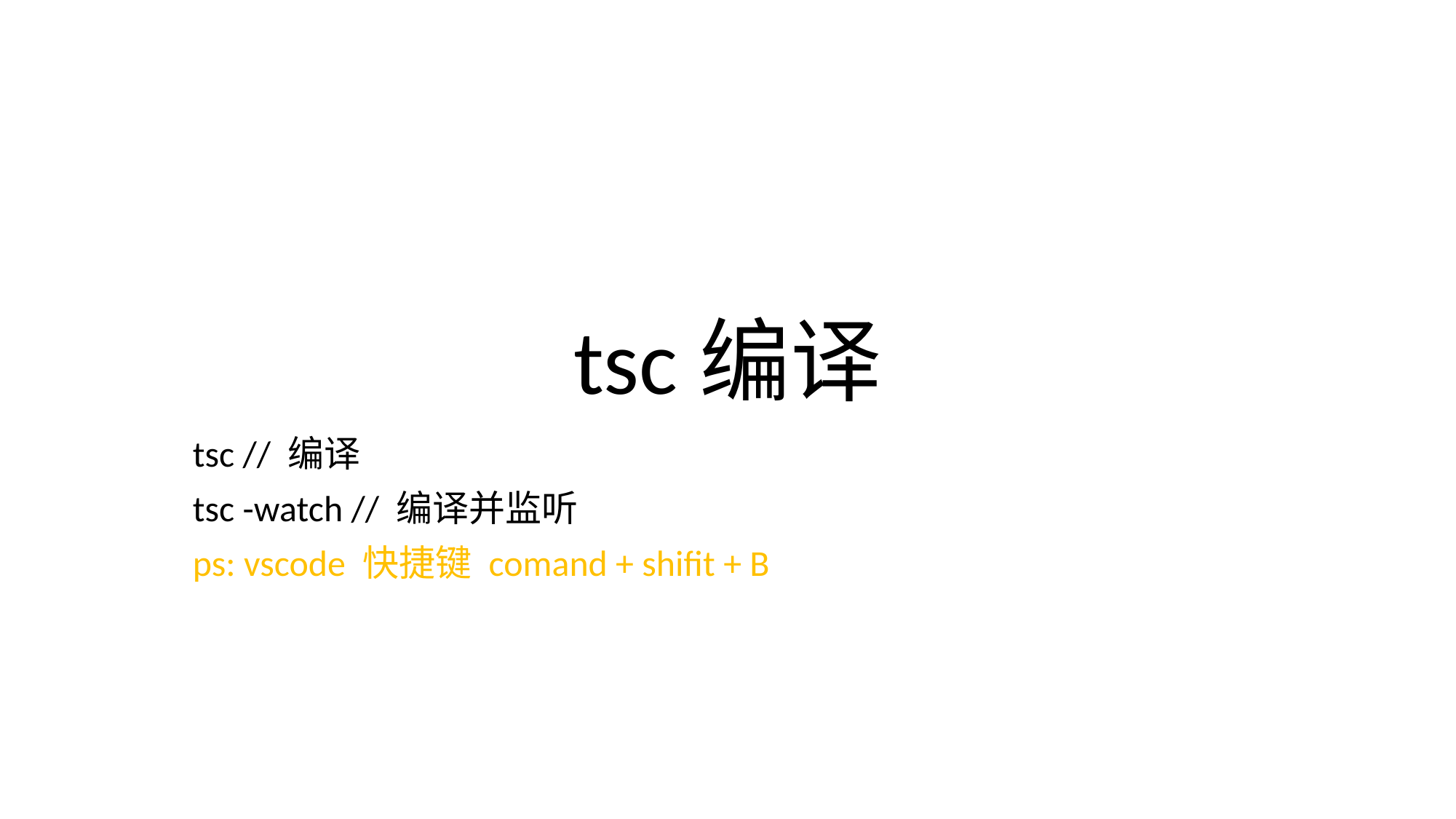

# tsc编译
tsc // 编译
tsc -watch // 编译并监听
ps: vscode 快捷键 comand + shifit + B